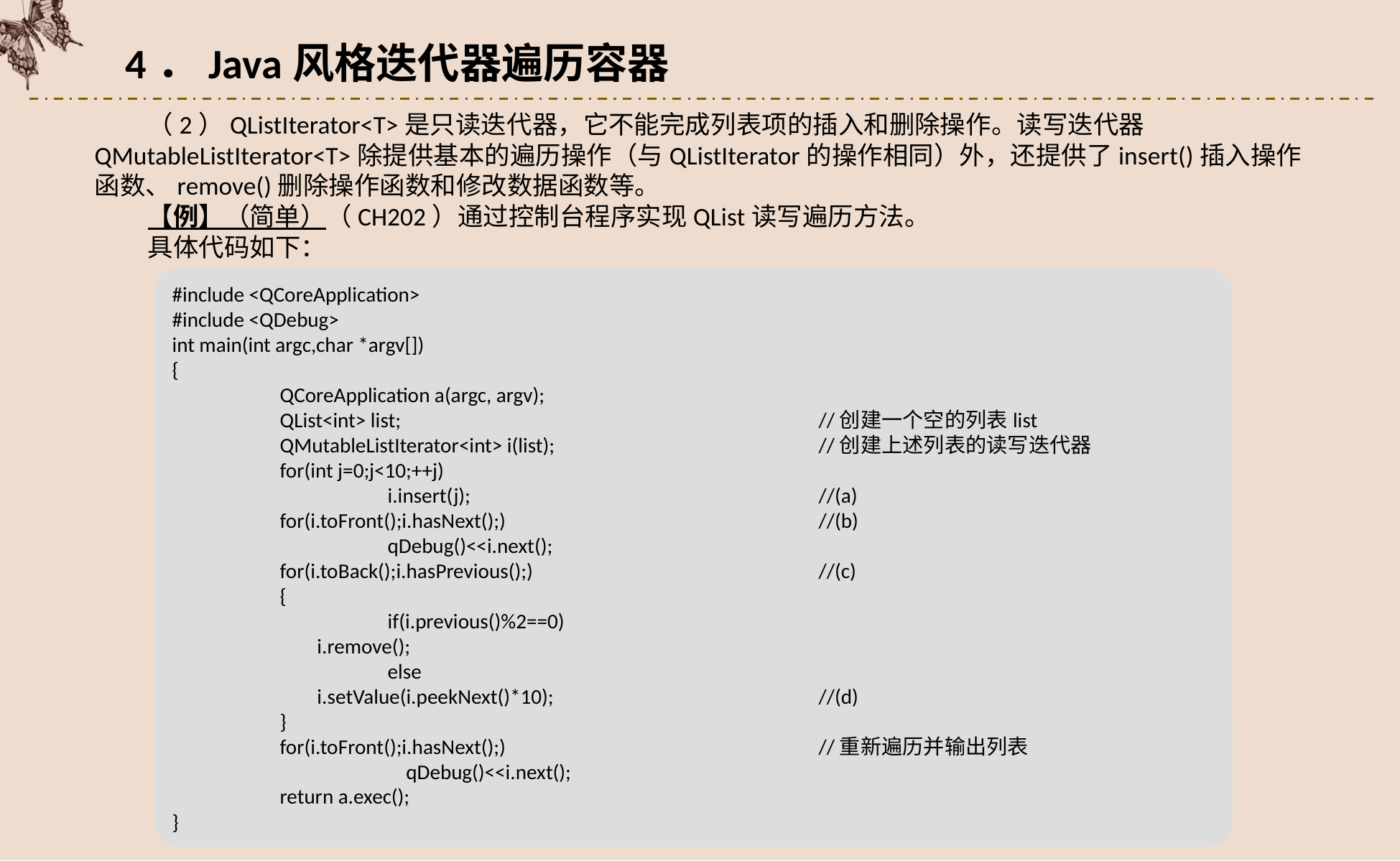

4．Java风格迭代器遍历容器
（2）QListIterator<T>是只读迭代器，它不能完成列表项的插入和删除操作。读写迭代器QMutableListIterator<T>除提供基本的遍历操作（与QListIterator的操作相同）外，还提供了insert()插入操作函数、remove()删除操作函数和修改数据函数等。
【例】（简单）（CH202）通过控制台程序实现QList读写遍历方法。
具体代码如下：
#include <QCoreApplication>
#include <QDebug>
int main(int argc,char *argv[])
{
	QCoreApplication a(argc, argv);
	QList<int> list;				//创建一个空的列表list
	QMutableListIterator<int> i(list);			//创建上述列表的读写迭代器
	for(int j=0;j<10;++j)
		i.insert(j);				//(a)
	for(i.toFront();i.hasNext();)			//(b)
		qDebug()<<i.next();
	for(i.toBack();i.hasPrevious();)			//(c)
	{
		if(i.previous()%2==0)
	        i.remove();
		else
	        i.setValue(i.peekNext()*10);			//(d)
	}
	for(i.toFront();i.hasNext();)			//重新遍历并输出列表
		    qDebug()<<i.next();
	return a.exec();
}